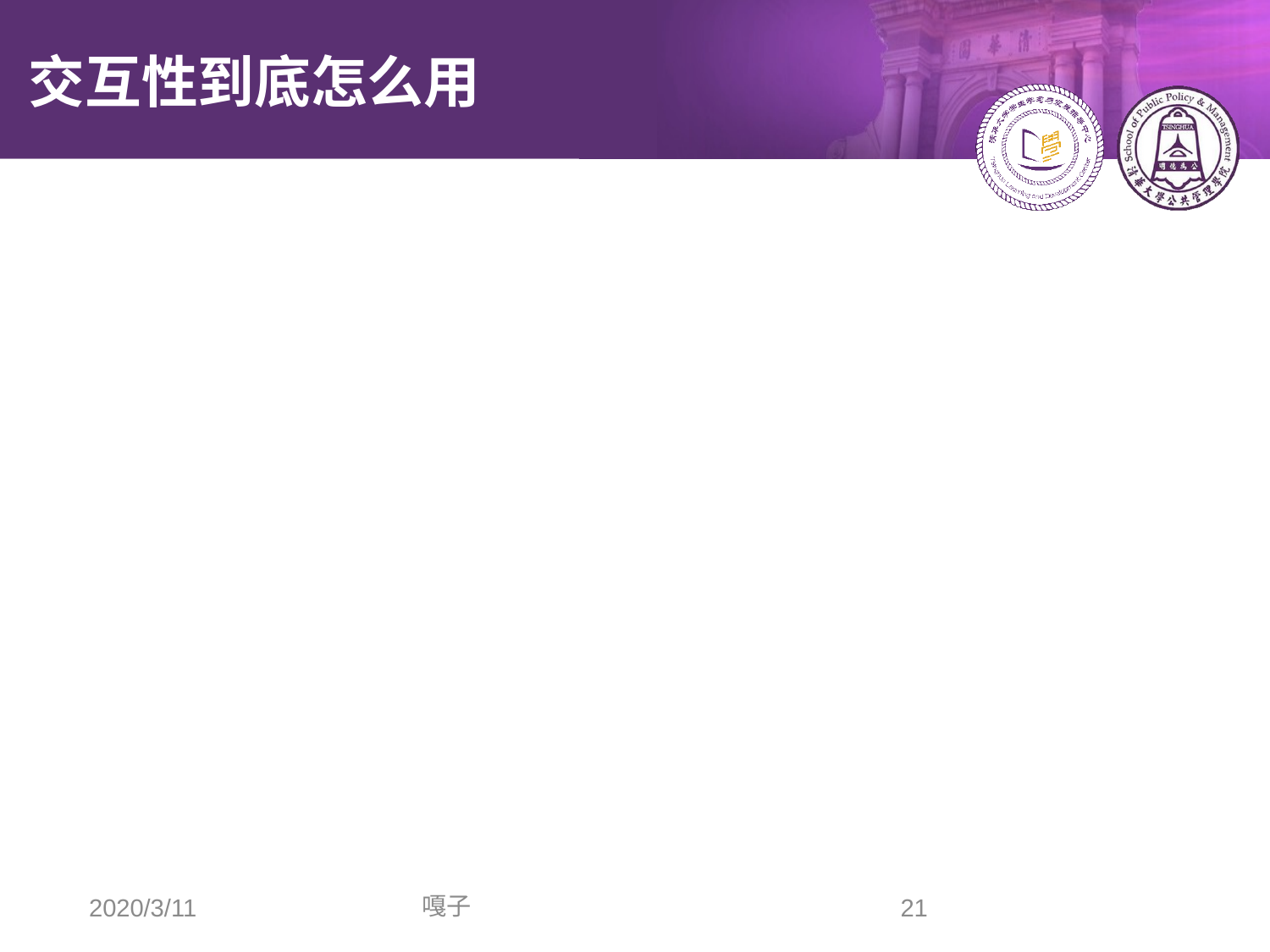

连续变量*连续
# 交互性到底怎么用
联动效应/协同效应/拮抗效应

连续*虚拟
异质性
分组检验
虚拟*虚拟
DID
问：调节效应、中介效应、交互效应一样吗？
2020/3/11
嘎子
21